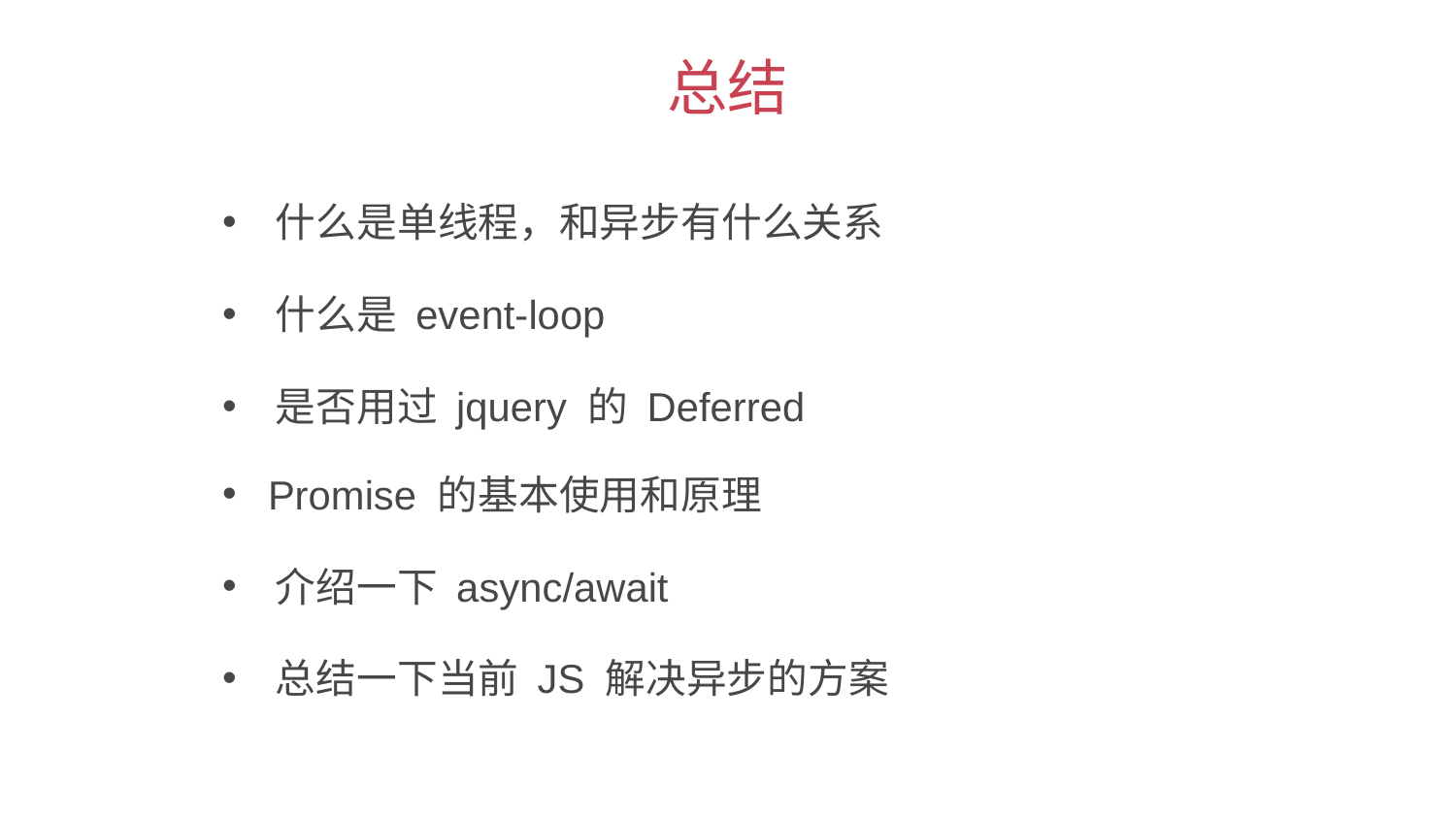

总结
 什么是单线程，和异步有什么关系
 什么是 event-loop
 是否用过 jquery 的 Deferred
 Promise 的基本使用和原理
 介绍一下 async/await
 总结一下当前 JS 解决异步的方案